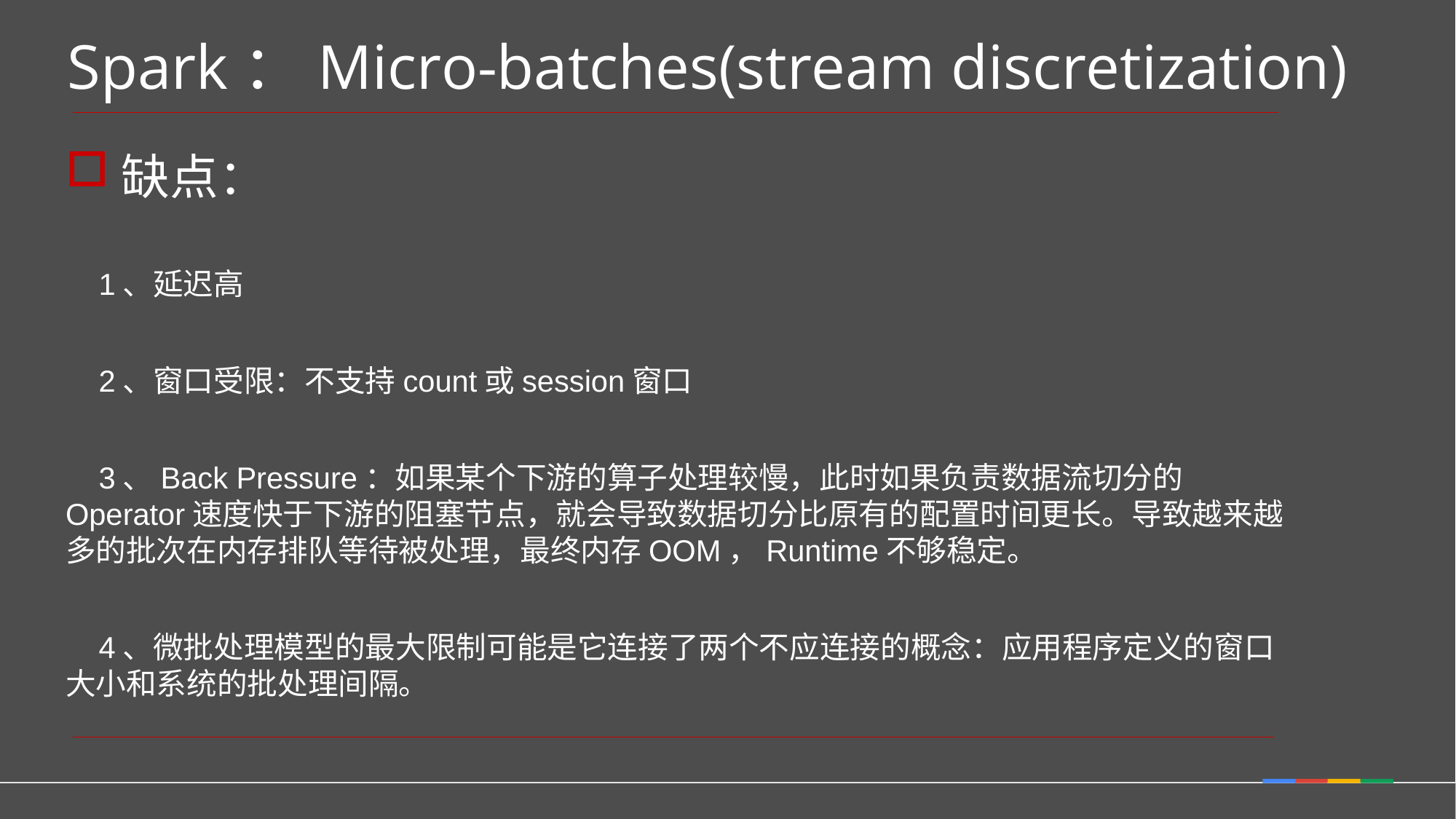

Spark：Micro-batches(stream discretization)

缺点：

    1、延迟高

    2、窗口受限：不支持count或session窗口

    3、Back Pressure：如果某个下游的算子处理较慢，此时如果负责数据流切分的Operator速度快于下游的阻塞节点，就会导致数据切分比原有的配置时间更长。导致越来越多的批次在内存排队等待被处理，最终内存OOM，Runtime不够稳定。

    4、微批处理模型的最大限制可能是它连接了两个不应连接的概念：应用程序定义的窗口大小和系统的批处理间隔。